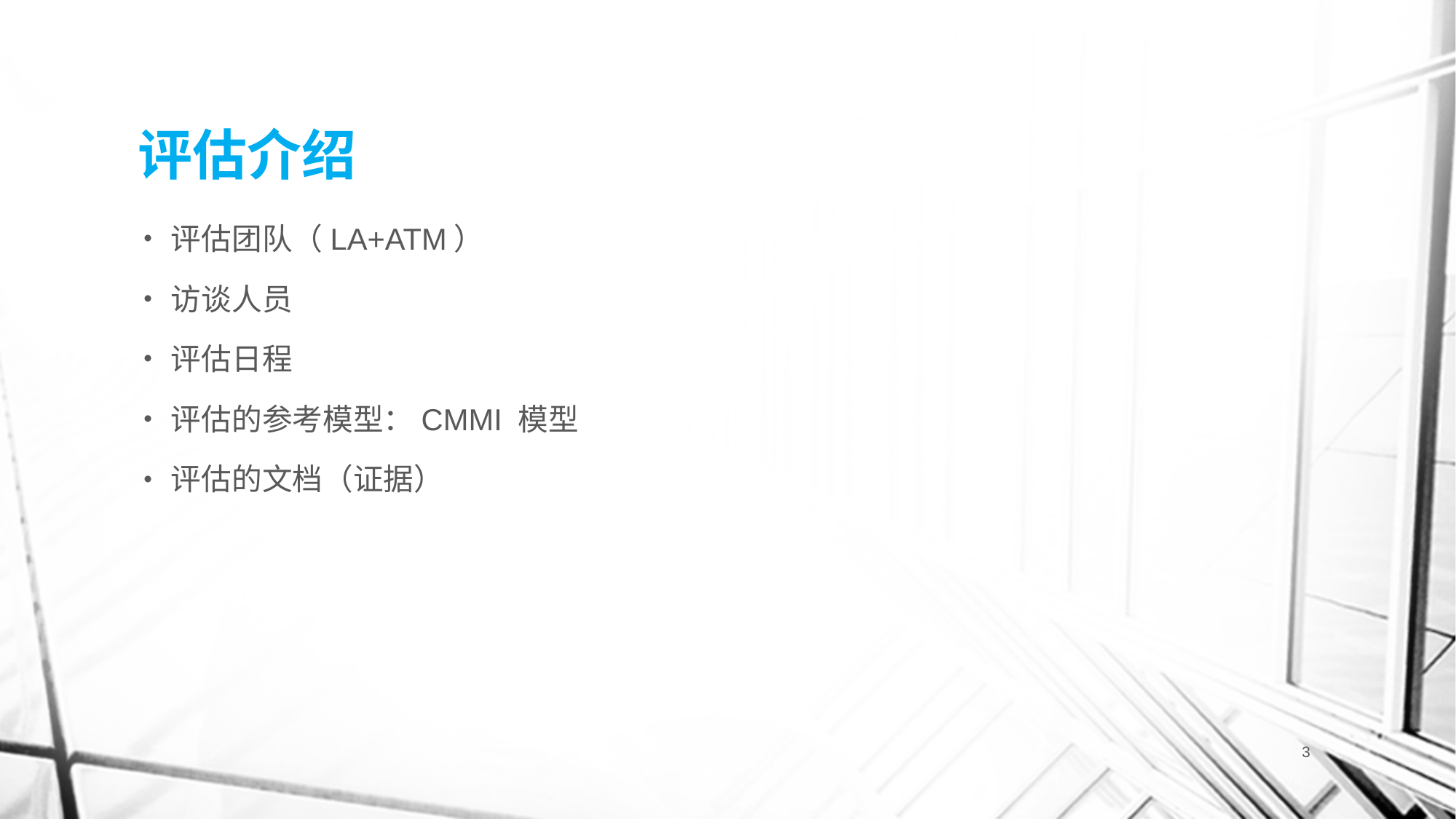

# 评估介绍
评估团队（LA+ATM）
访谈人员
评估日程
评估的参考模型：CMMI 模型
评估的文档（证据）

3